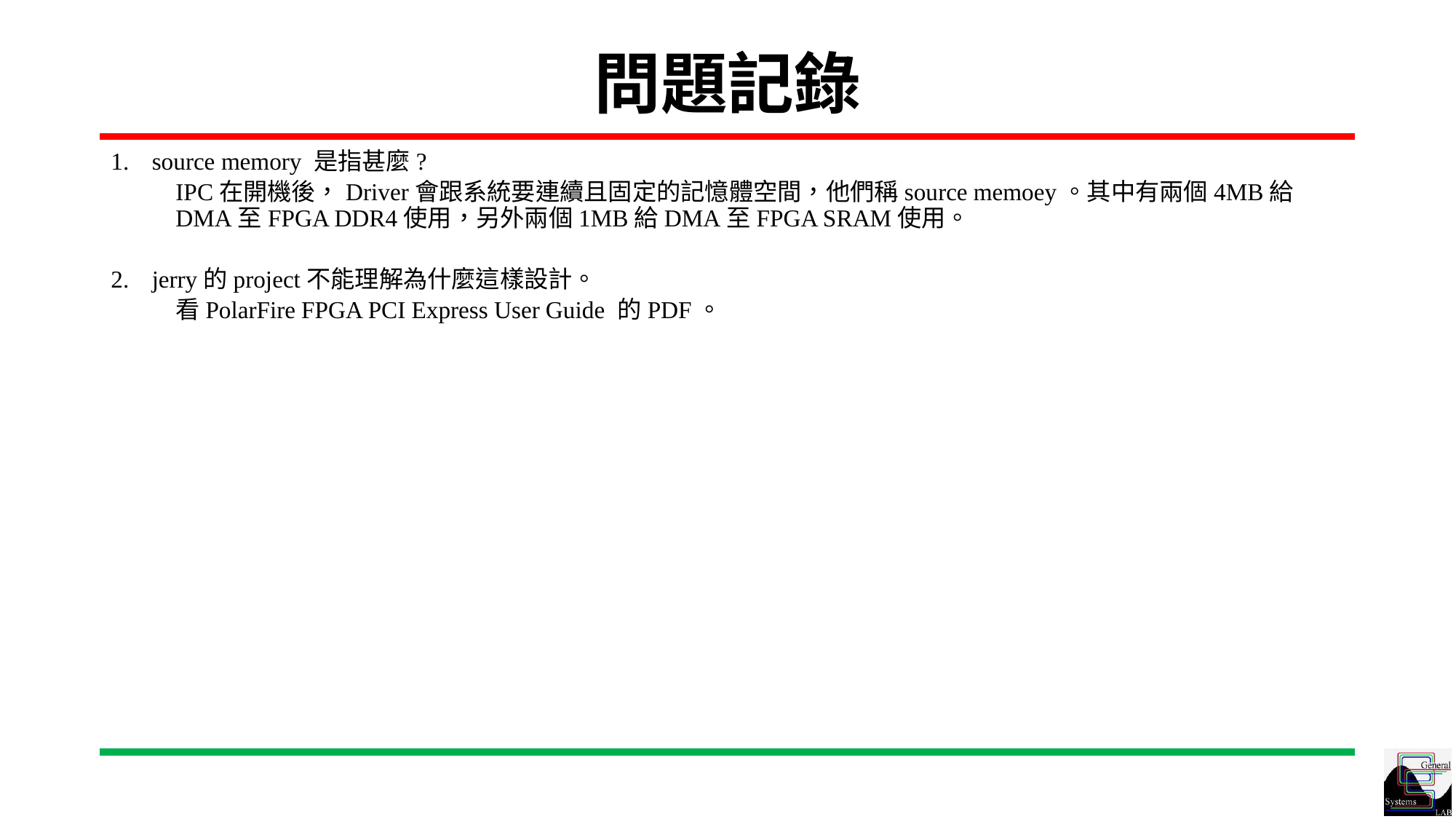

# 問題記錄
source memory 是指甚麼?
IPC在開機後，Driver會跟系統要連續且固定的記憶體空間，他們稱source memoey。其中有兩個4MB給DMA至FPGA DDR4使用，另外兩個1MB給DMA至FPGA SRAM使用。

jerry的project不能理解為什麼這樣設計。
看PolarFire FPGA PCI Express User Guide 的PDF。